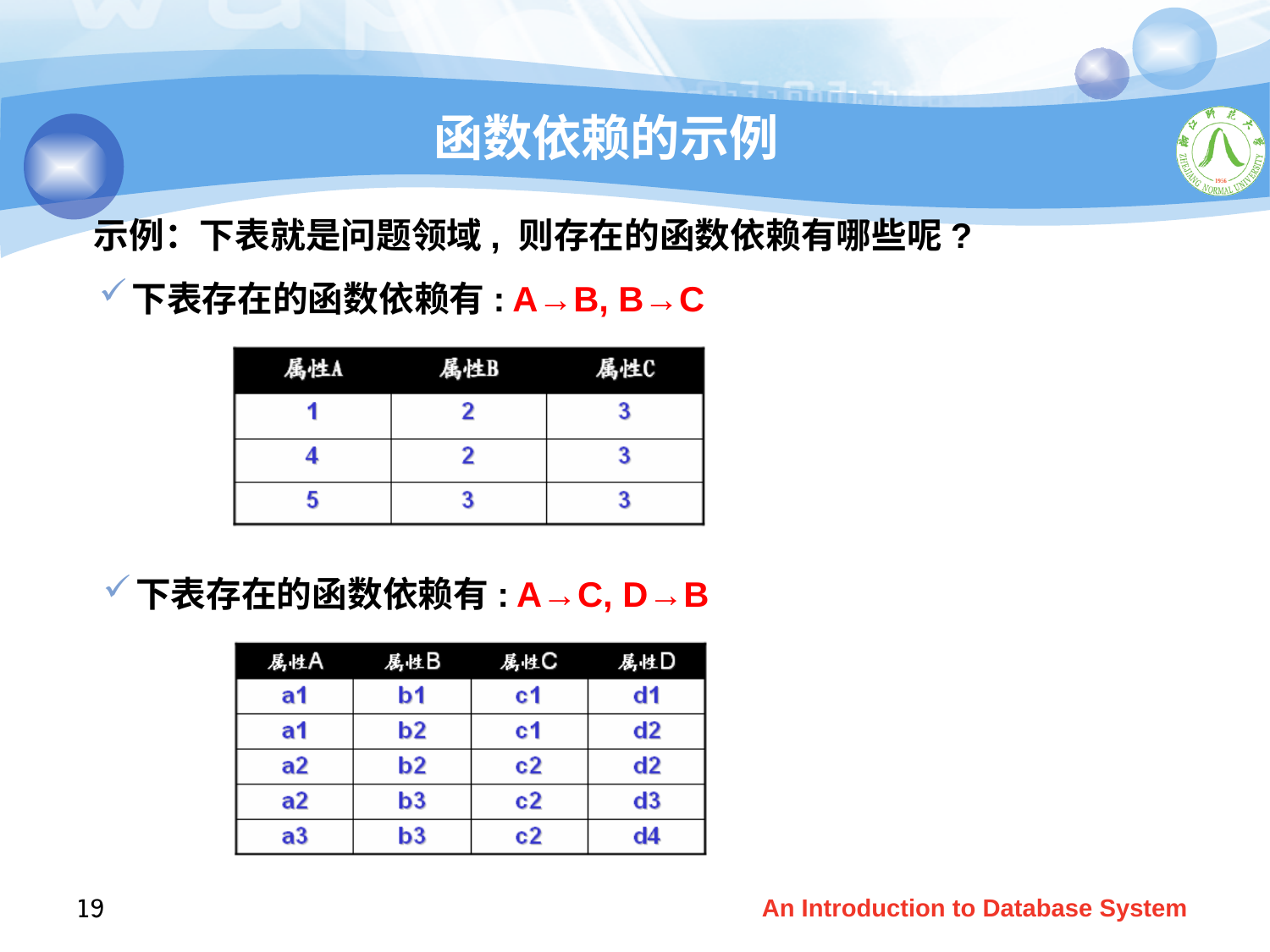

# 函数依赖的示例
示例：下表就是问题领域, 则存在的函数依赖有哪些呢?
下表存在的函数依赖有:	A→B, B→C

下表存在的函数依赖有:	A→C, D→B

19
An Introduction to Database System